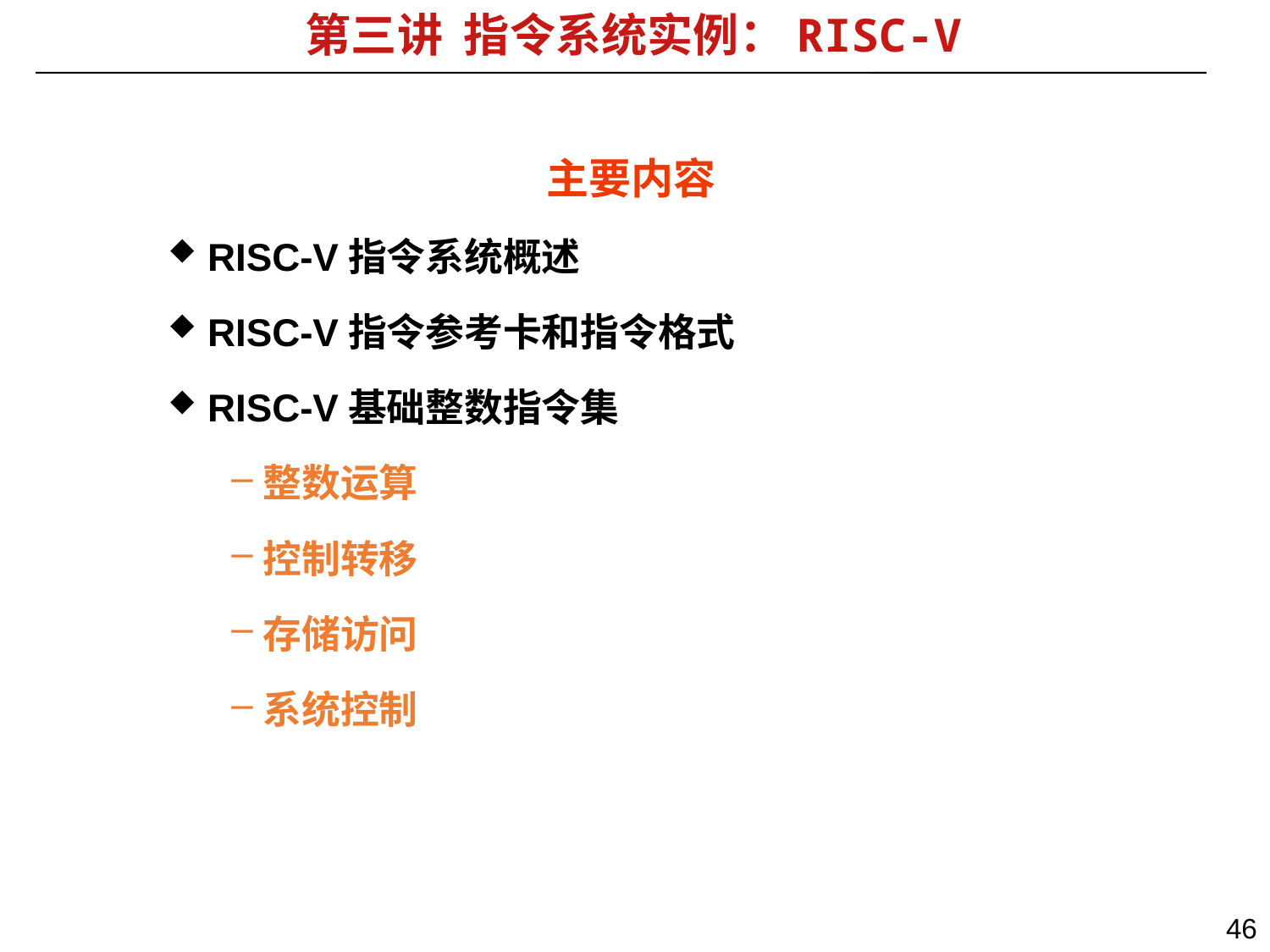

# 第三讲  指令系统实例：RISC-V
主要内容
RISC-V指令系统概述
RISC-V指令参考卡和指令格式
RISC-V基础整数指令集
整数运算
控制转移
存储访问
系统控制